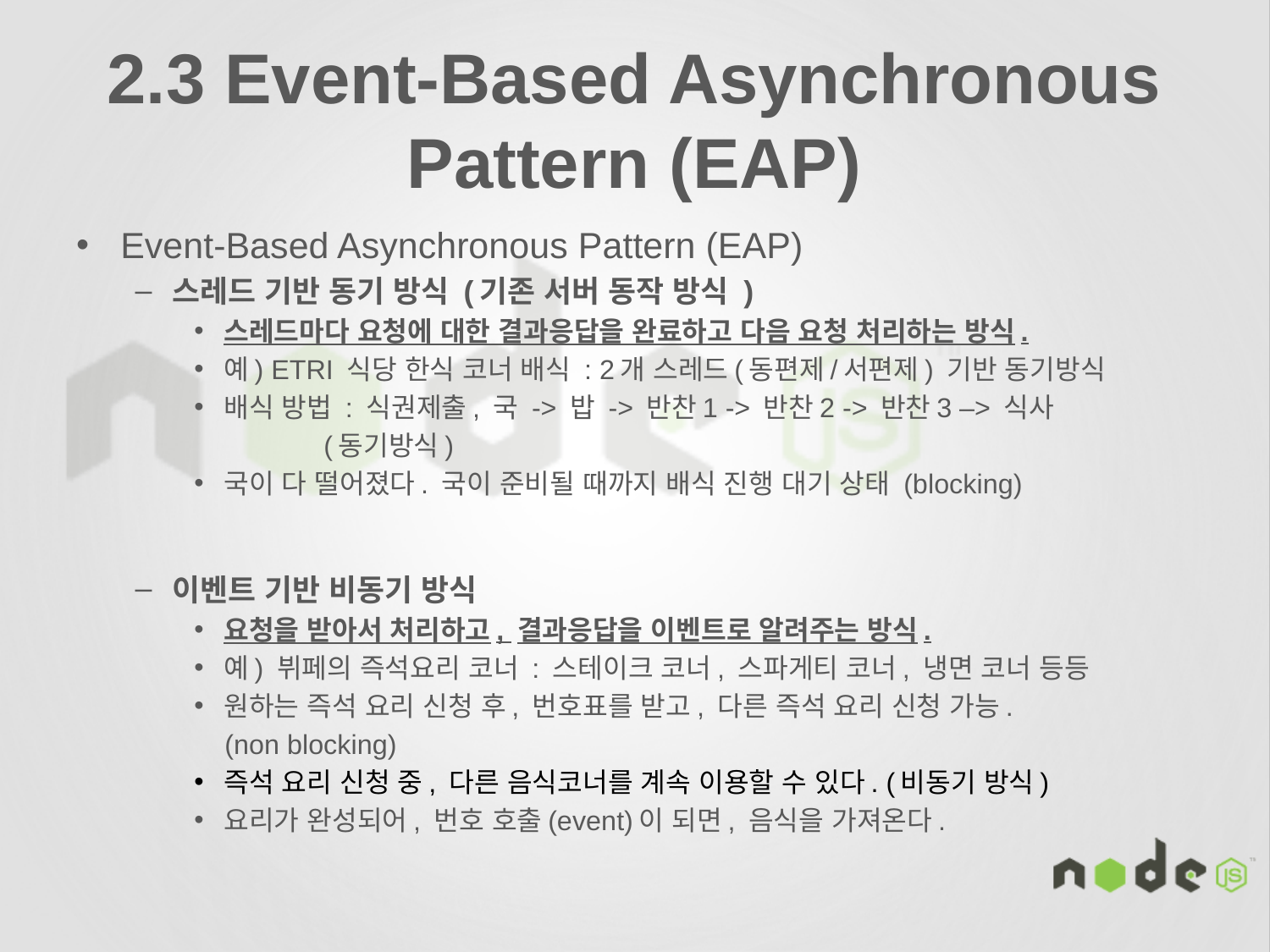

# 2.3 Event-Based Asynchronous Pattern (EAP)
Event-Based Asynchronous Pattern (EAP)
스레드 기반 동기 방식 (기존 서버 동작 방식 )
스레드마다 요청에 대한 결과응답을 완료하고 다음 요청 처리하는 방식.
예) ETRI 식당 한식 코너 배식 : 2개 스레드(동편제/서편제) 기반 동기방식
배식 방법 : 식권제출, 국 -> 밥 -> 반찬1 -> 반찬2 -> 반찬3 –> 식사
                 (동기방식)
국이 다 떨어졌다. 국이 준비될 때까지 배식 진행 대기 상태 (blocking)

이벤트 기반 비동기 방식
요청을 받아서 처리하고, 결과응답을 이벤트로 알려주는 방식.
예) 뷔페의 즉석요리 코너 : 스테이크 코너, 스파게티 코너, 냉면 코너 등등
원하는 즉석 요리 신청 후, 번호표를 받고, 다른 즉석 요리 신청 가능.
    (non blocking)
즉석 요리 신청 중, 다른 음식코너를 계속 이용할 수 있다. (비동기 방식)
요리가 완성되어, 번호 호출(event)이 되면, 음식을 가져온다.